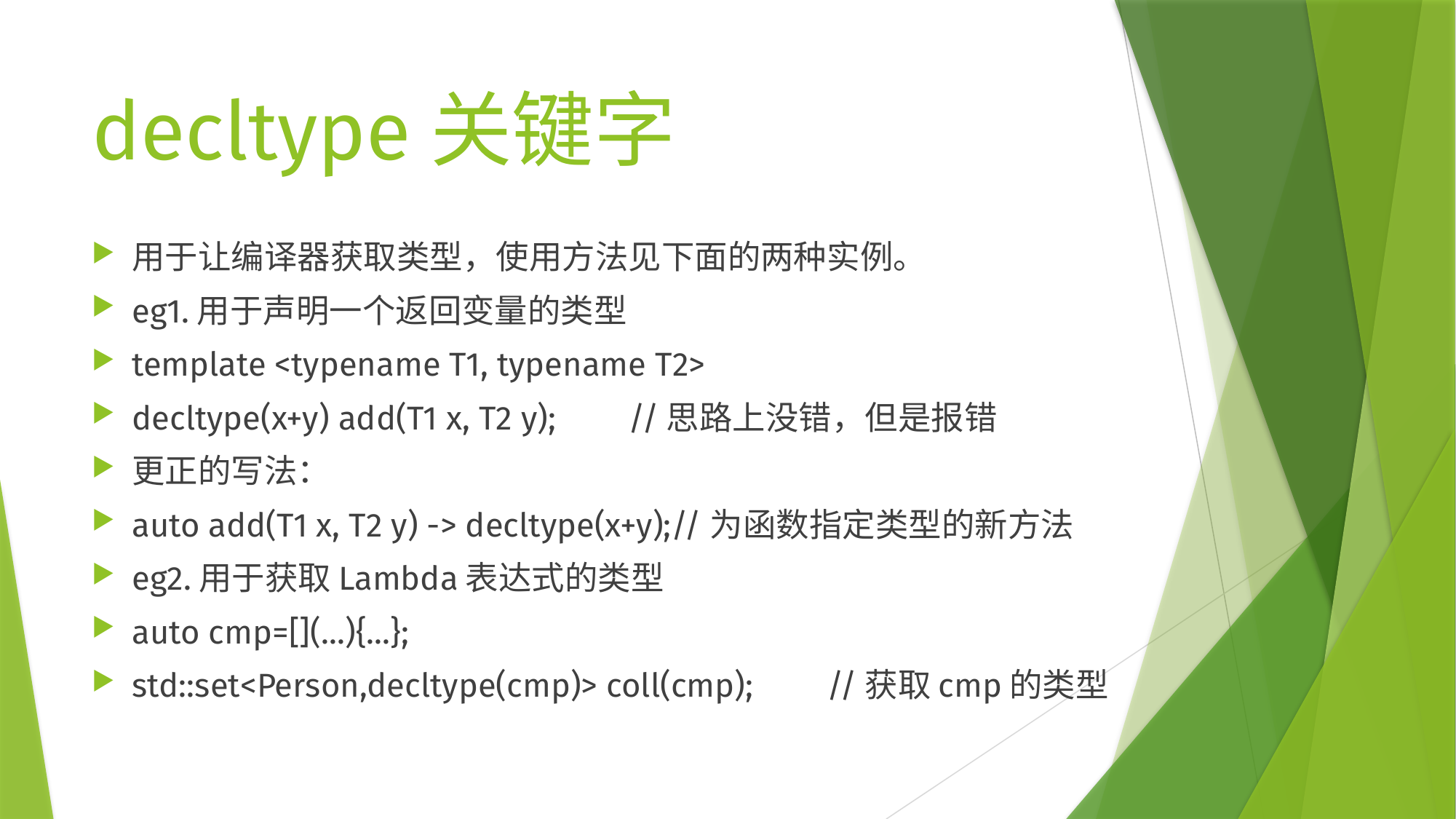

# decltype关键字
用于让编译器获取类型，使用方法见下面的两种实例。
eg1.用于声明一个返回变量的类型
template <typename T1, typename T2>
decltype(x+y) add(T1 x, T2 y);		//思路上没错，但是报错
更正的写法：
auto add(T1 x, T2 y) -> decltype(x+y);//为函数指定类型的新方法
eg2.用于获取Lambda表达式的类型
auto cmp=[](...){...};
std::set<Person,decltype(cmp)> coll(cmp); 	//获取cmp的类型